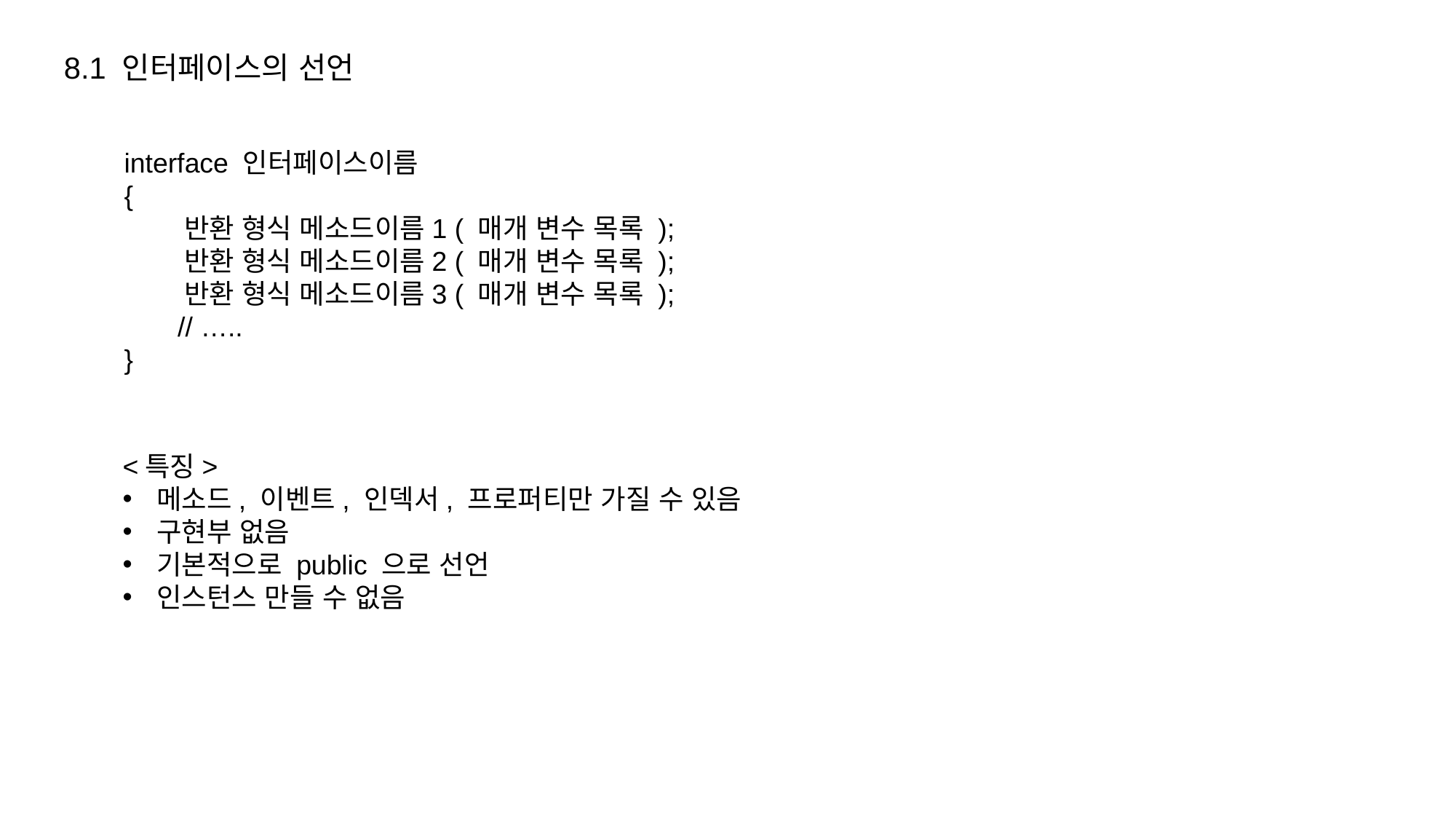

8.1 인터페이스의 선언
interface 인터페이스이름
{
       반환 형식 메소드이름1 ( 매개 변수 목록 );
       반환 형식 메소드이름2 ( 매개 변수 목록 );
       반환 형식 메소드이름3 ( 매개 변수 목록 );
       // …..
}
<특징>
메소드, 이벤트, 인덱서, 프로퍼티만 가질 수 있음
구현부 없음
기본적으로 public 으로 선언
인스턴스 만들 수 없음